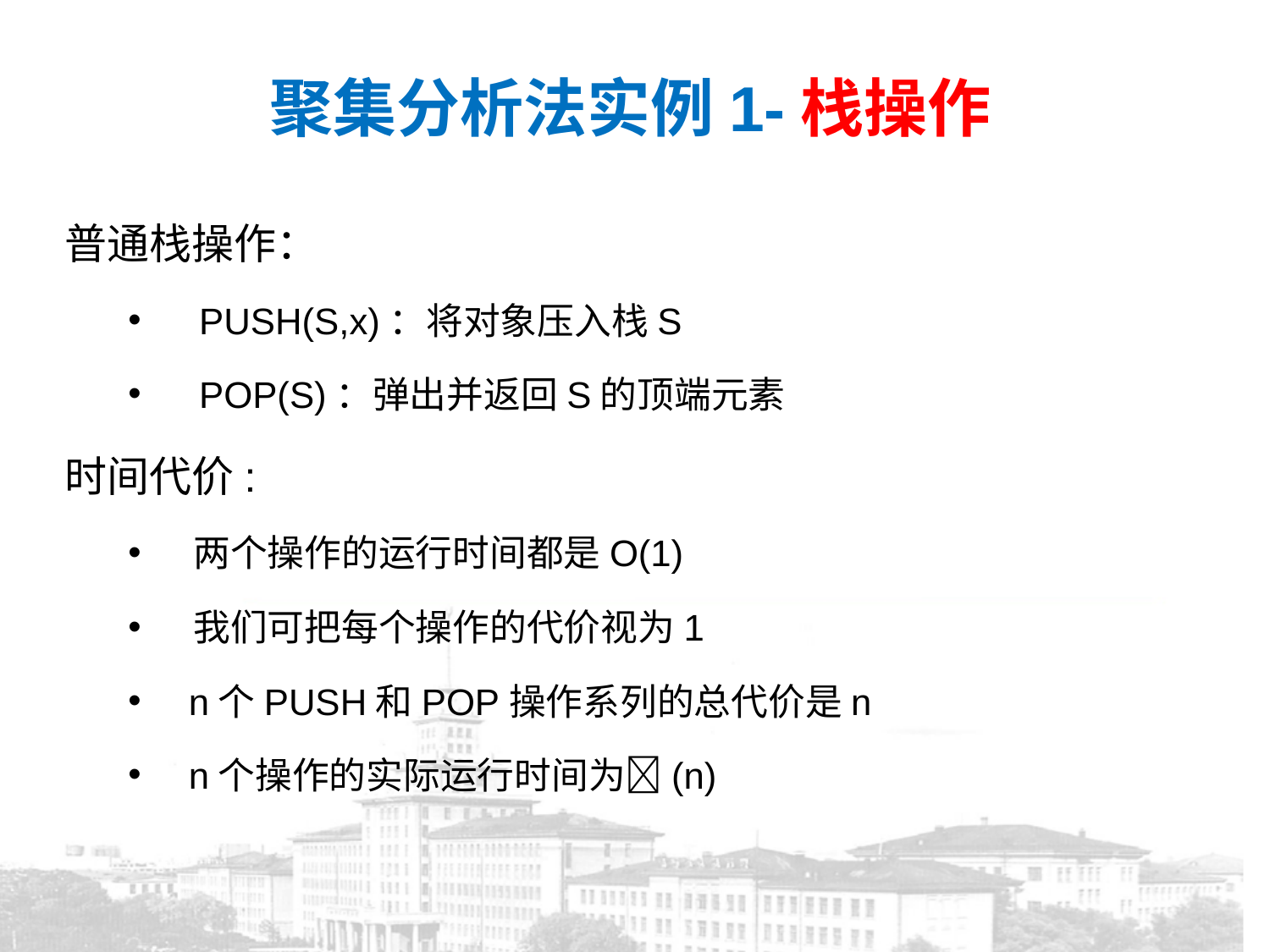

# 聚集分析法实例1-栈操作
普通栈操作：
   PUSH(S,x)：将对象压入栈S
   POP(S)：弹出并返回S的顶端元素
时间代价:
  两个操作的运行时间都是O(1)
  我们可把每个操作的代价视为1
  n个PUSH和POP操作系列的总代价是n
  n个操作的实际运行时间为θ(n)